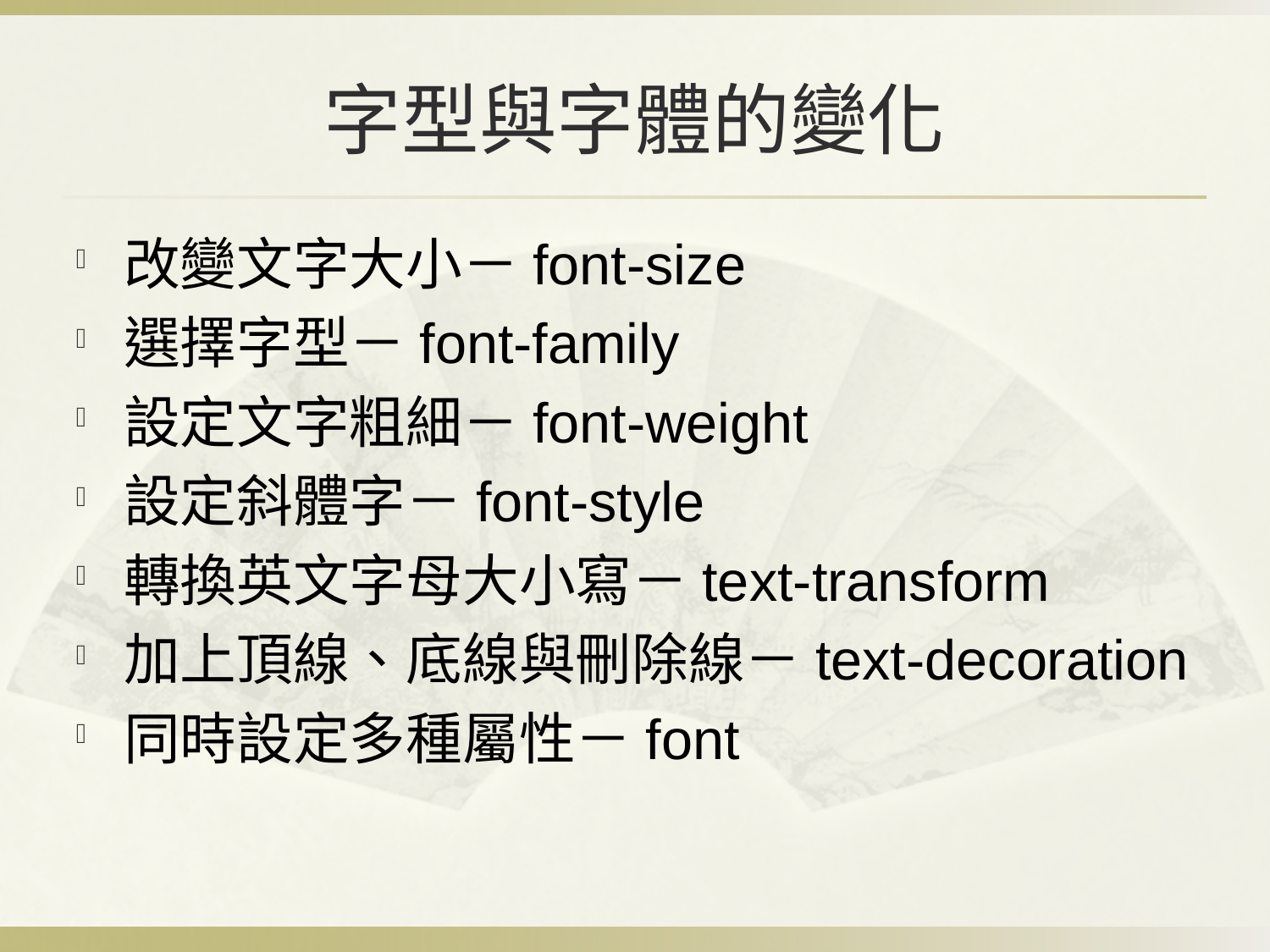

# 字型與字體的變化
改變文字大小－font-size
選擇字型－font-family
設定文字粗細－font-weight
設定斜體字－font-style
轉換英文字母大小寫－text-transform
加上頂線、底線與刪除線－text-decoration
同時設定多種屬性－font